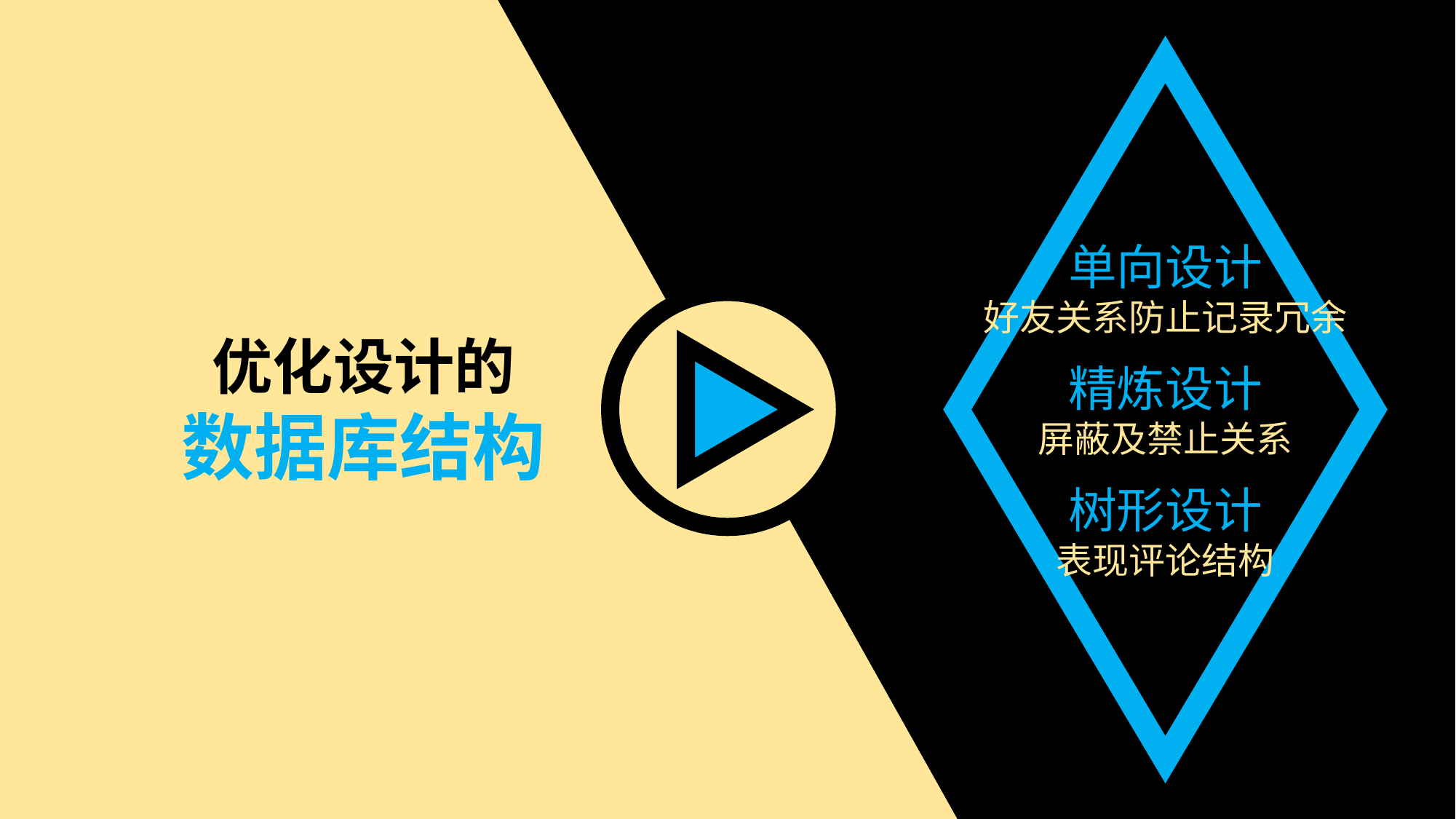

单向设计
好友关系防止记录冗余

优化设计的
数据库结构
精炼设计
屏蔽及禁止关系

树形设计
表现评论结构